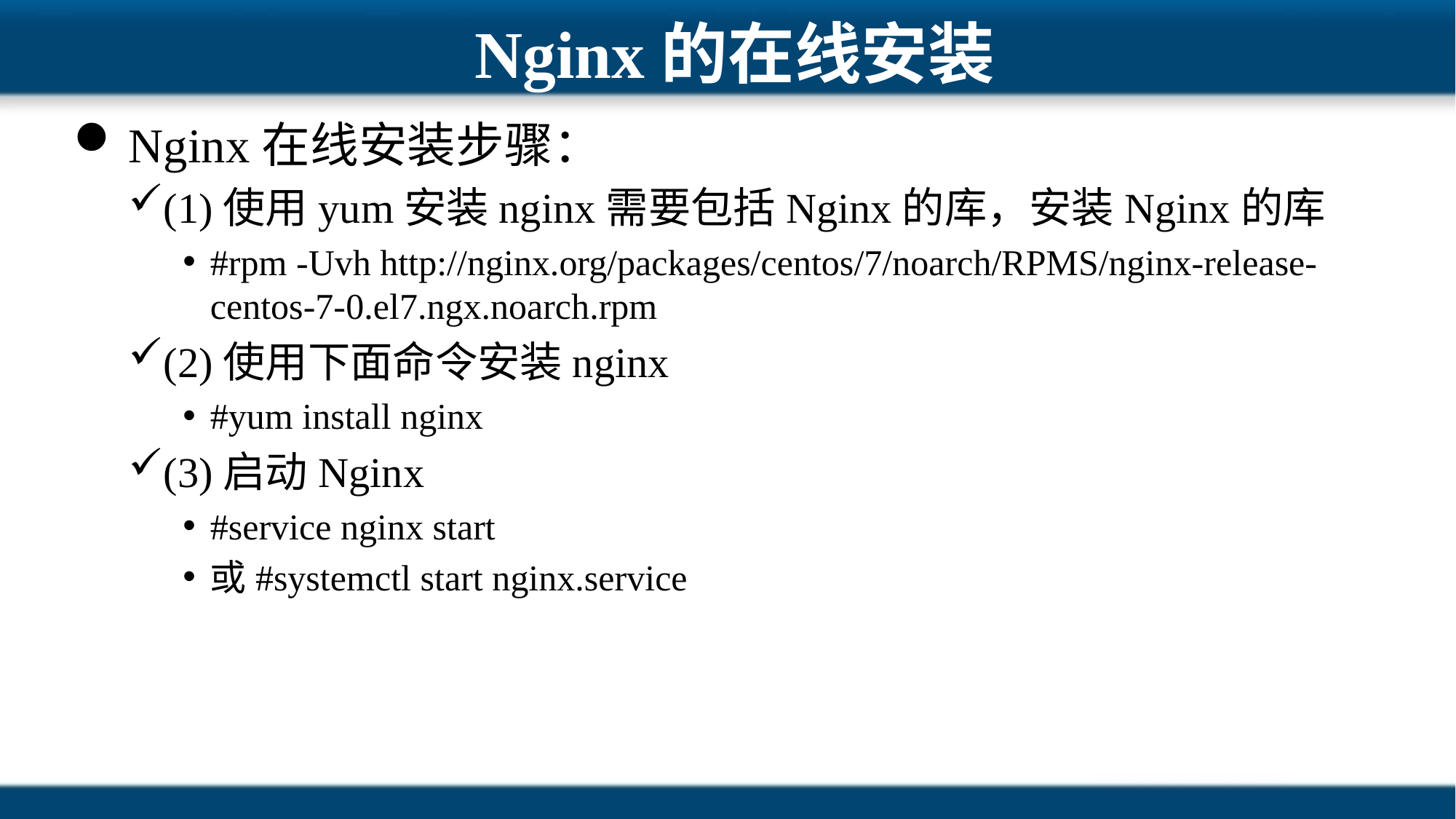

# Nginx的在线安装
Nginx在线安装步骤：
(1)使用yum安装nginx需要包括Nginx的库，安装Nginx的库
#rpm -Uvh http://nginx.org/packages/centos/7/noarch/RPMS/nginx-release-centos-7-0.el7.ngx.noarch.rpm
(2)使用下面命令安装nginx
#yum install nginx
(3)启动Nginx
#service nginx start
或#systemctl start nginx.service